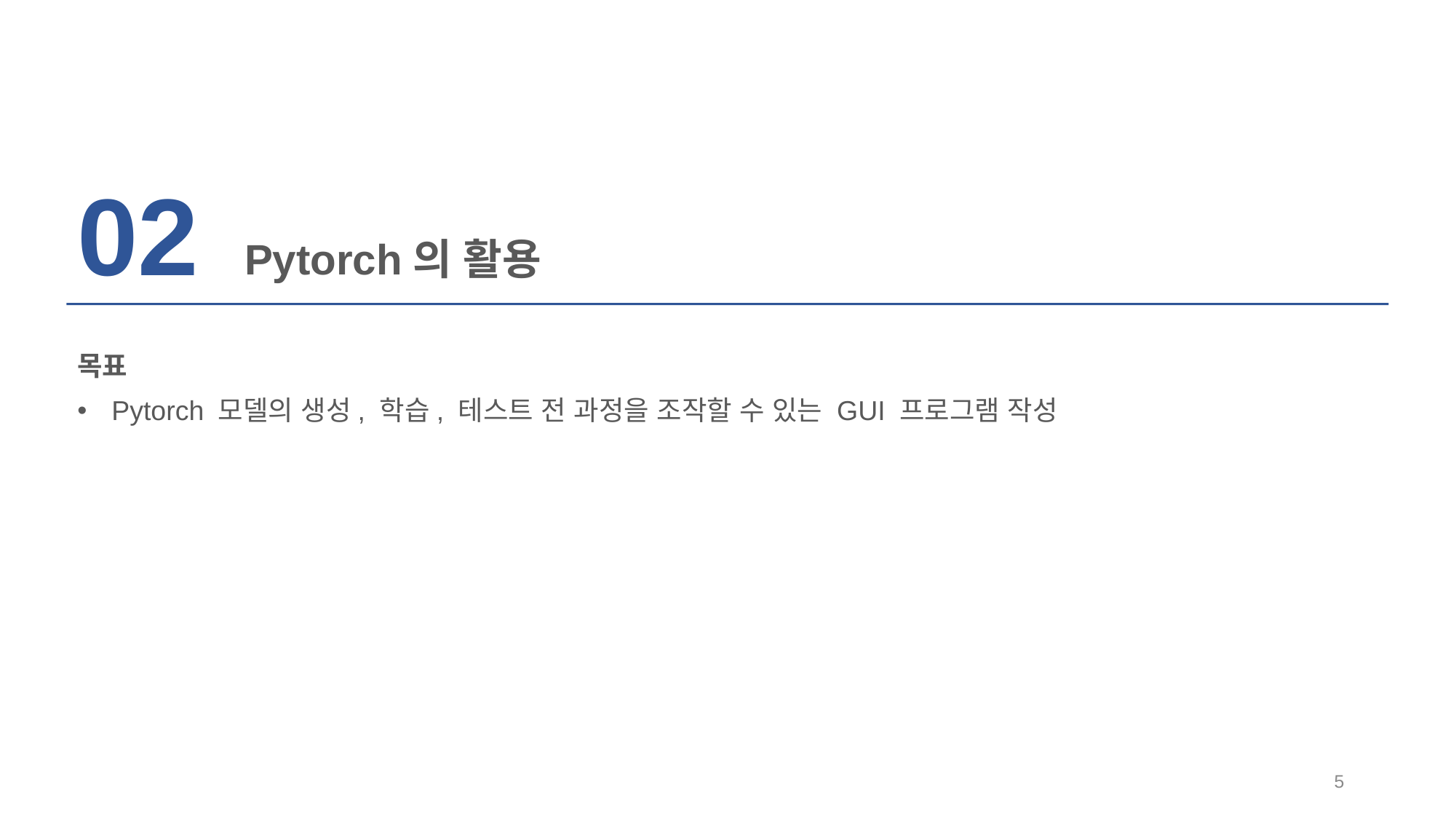

02
Pytorch의 활용
목표
Pytorch 모델의 생성, 학습, 테스트 전 과정을 조작할 수 있는 GUI 프로그램 작성

5